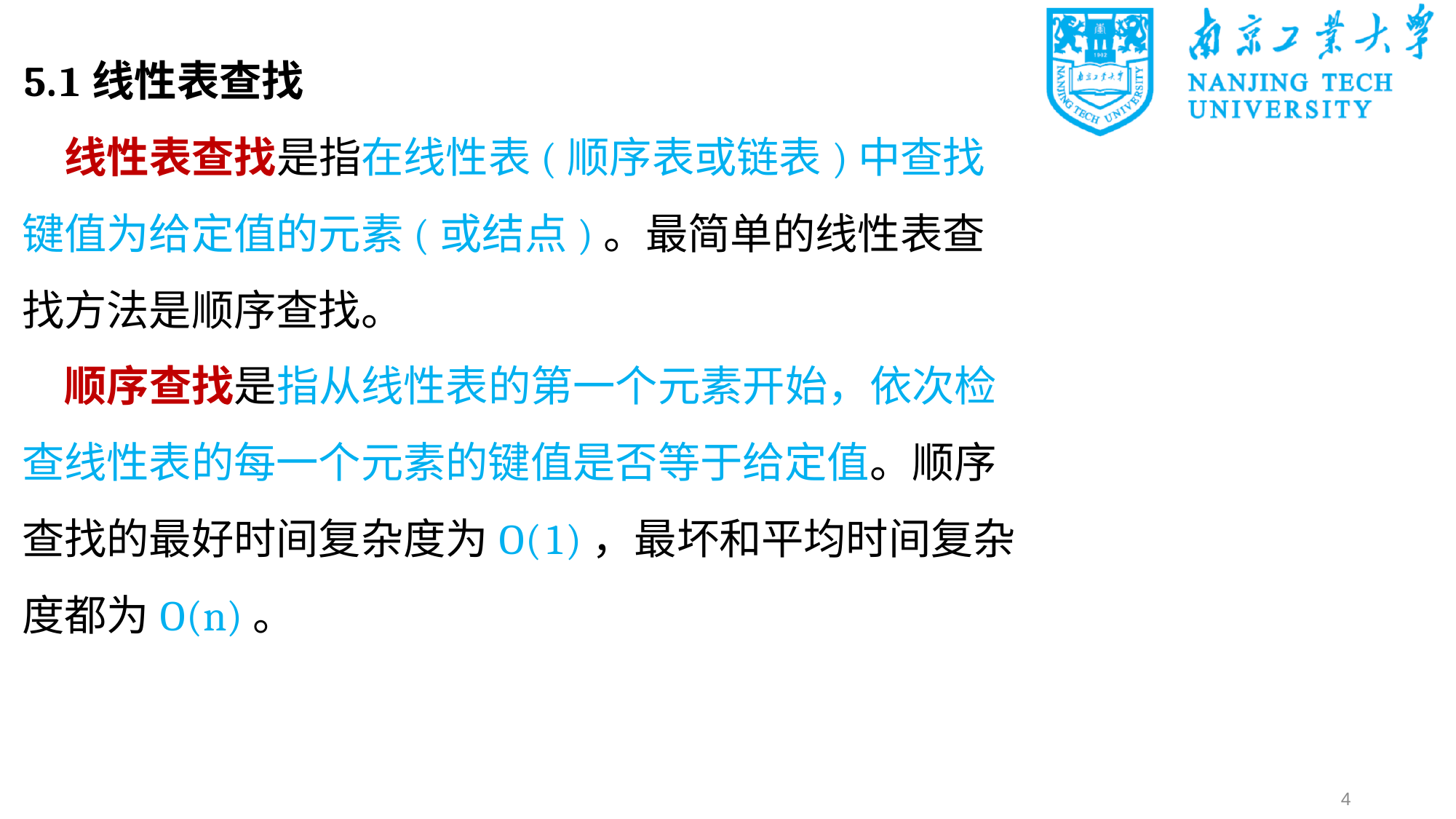

5.1线性表查找
线性表查找是指在线性表(顺序表或链表)中查找键值为给定值的元素(或结点)。最简单的线性表查找方法是顺序查找。
顺序查找是指从线性表的第一个元素开始，依次检查线性表的每一个元素的键值是否等于给定值。顺序查找的最好时间复杂度为O(1)，最坏和平均时间复杂度都为O(n)。
4